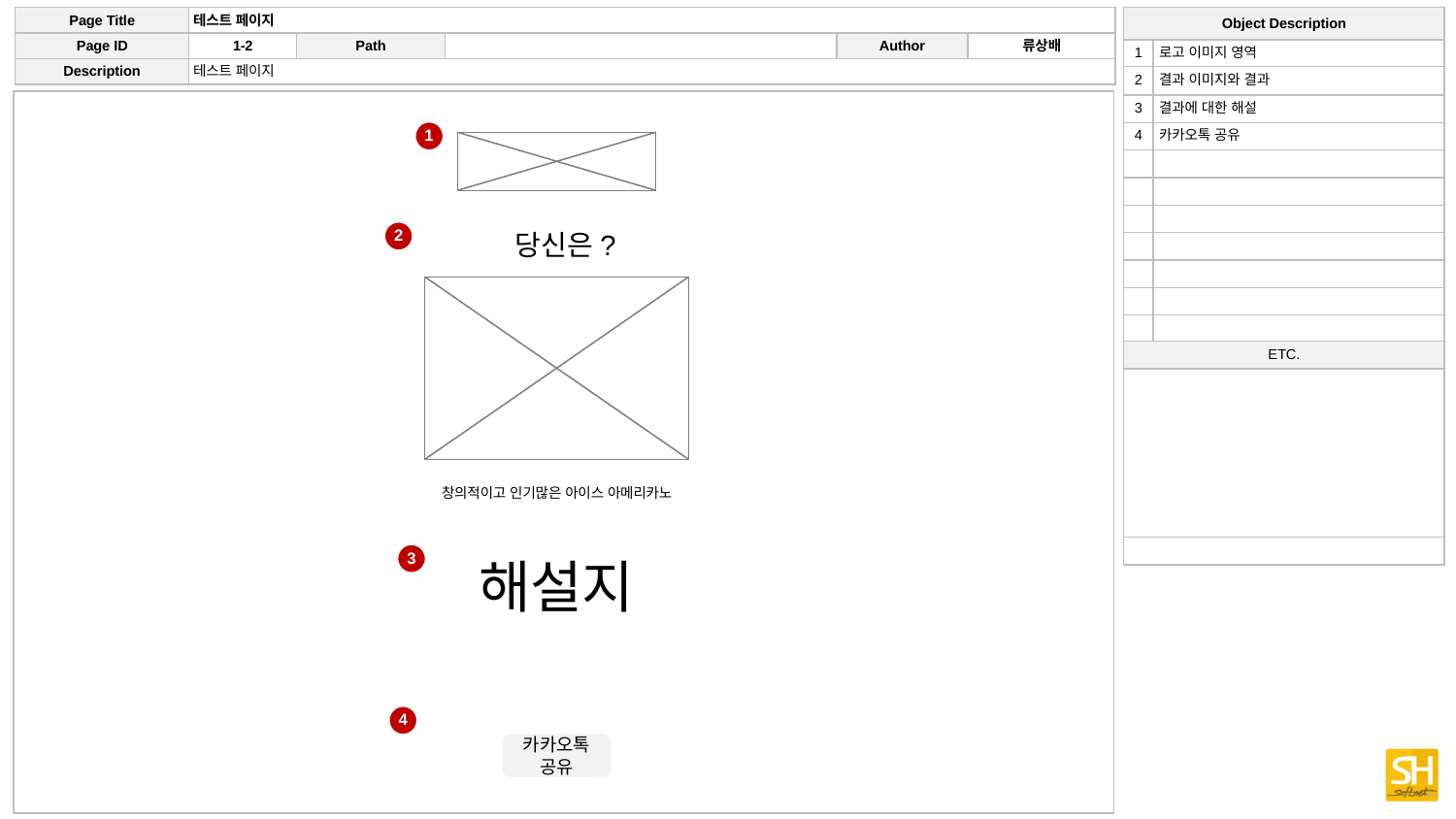

| Page Title | 테스트 페이지 |  |  |  |  |
| --- | --- | --- | --- | --- | --- |
| Page ID | 1-2 | Path |  | Author | 류상배 |
| Description | 테스트 페이지 |  |  |  |  |
| Object Description |  |
| --- | --- |
| 1 | 로고 이미지 영역 |
| 2 | 결과 이미지와 결과 |
| 3 | 결과에 대한 해설 |
| 4 | 카카오톡 공유 |
|  |  |
|  |  |
|  |  |
|  |  |
|  |  |
|  |  |
|  |  |
| ETC. |  |
|  |  |
|  |  |
1

당신은?
2

창의적이고 인기많은 아이스 아메리카노
해설지
3
4
카카오톡 공유